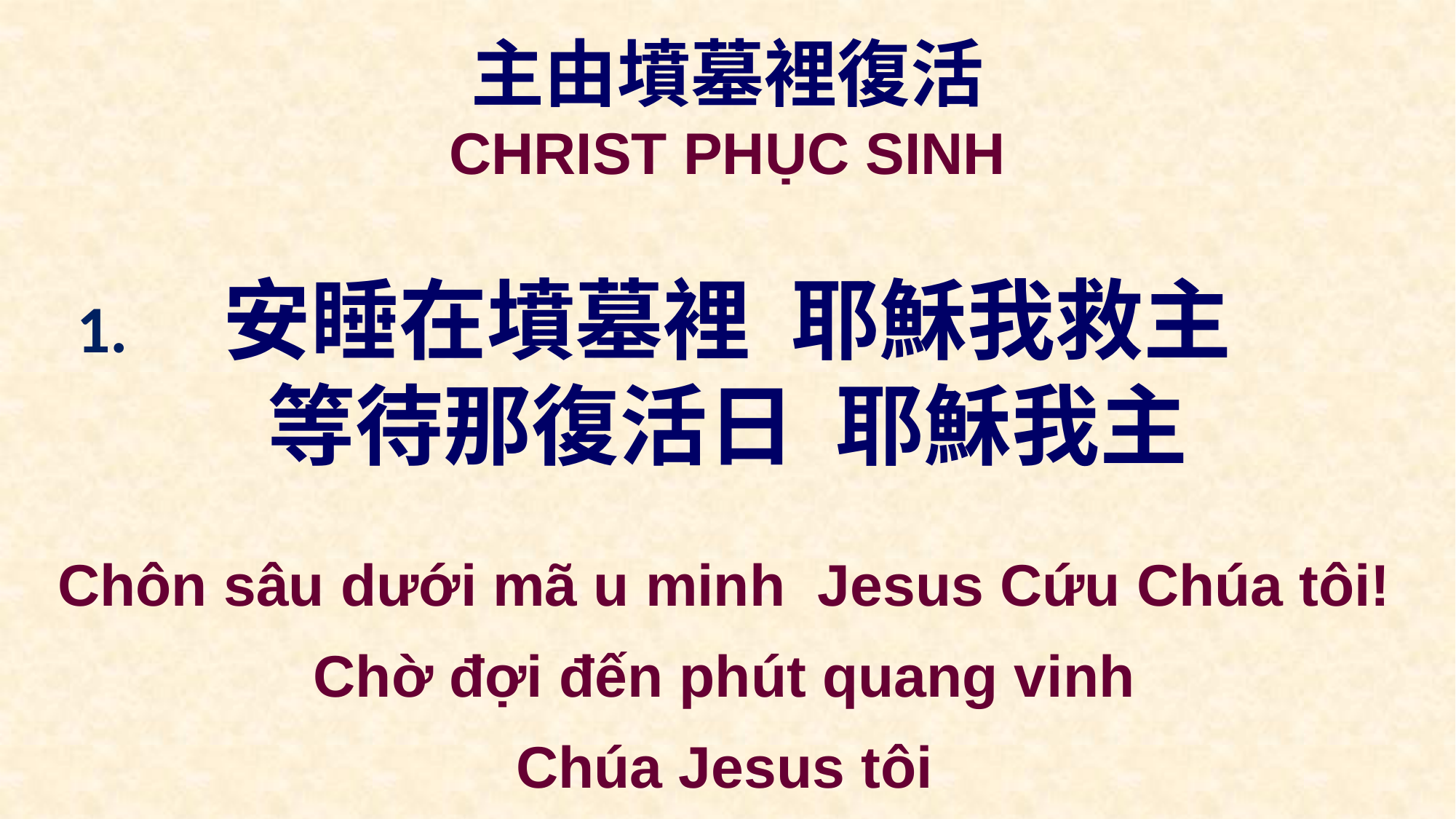

主由墳墓裡復活
CHRIST PHỤC SINH
安睡在墳墓裡  耶穌我救主
等待那復活日  耶穌我主
1.
Chôn sâu dưới mã u minh  Jesus Cứu Chúa tôi!
Chờ đợi đến phút quang vinh
Chúa Jesus tôi